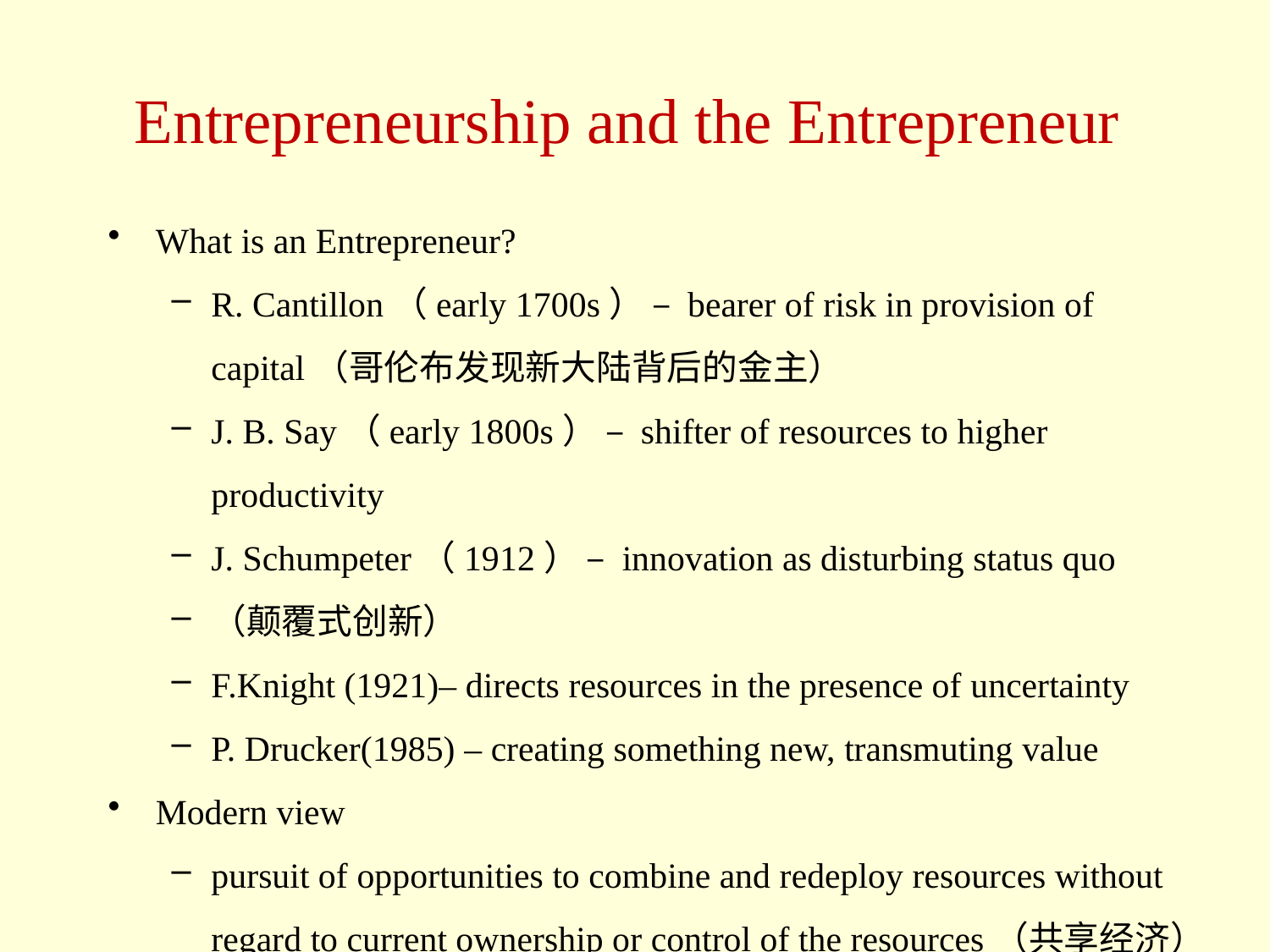

12
# Entrepreneurship and the Entrepreneur
What is an Entrepreneur?
R. Cantillon（early 1700s） – bearer of risk in provision of capital（哥伦布发现新大陆背后的金主）
J. B. Say（early 1800s） – shifter of resources to higher productivity
J. Schumpeter（1912） – innovation as disturbing status quo
（颠覆式创新）
F.Knight (1921)– directs resources in the presence of uncertainty
P. Drucker(1985) – creating something new, transmuting value
Modern view
pursuit of opportunities to combine and redeploy resources without regard to current ownership or control of the resources（共享经济）